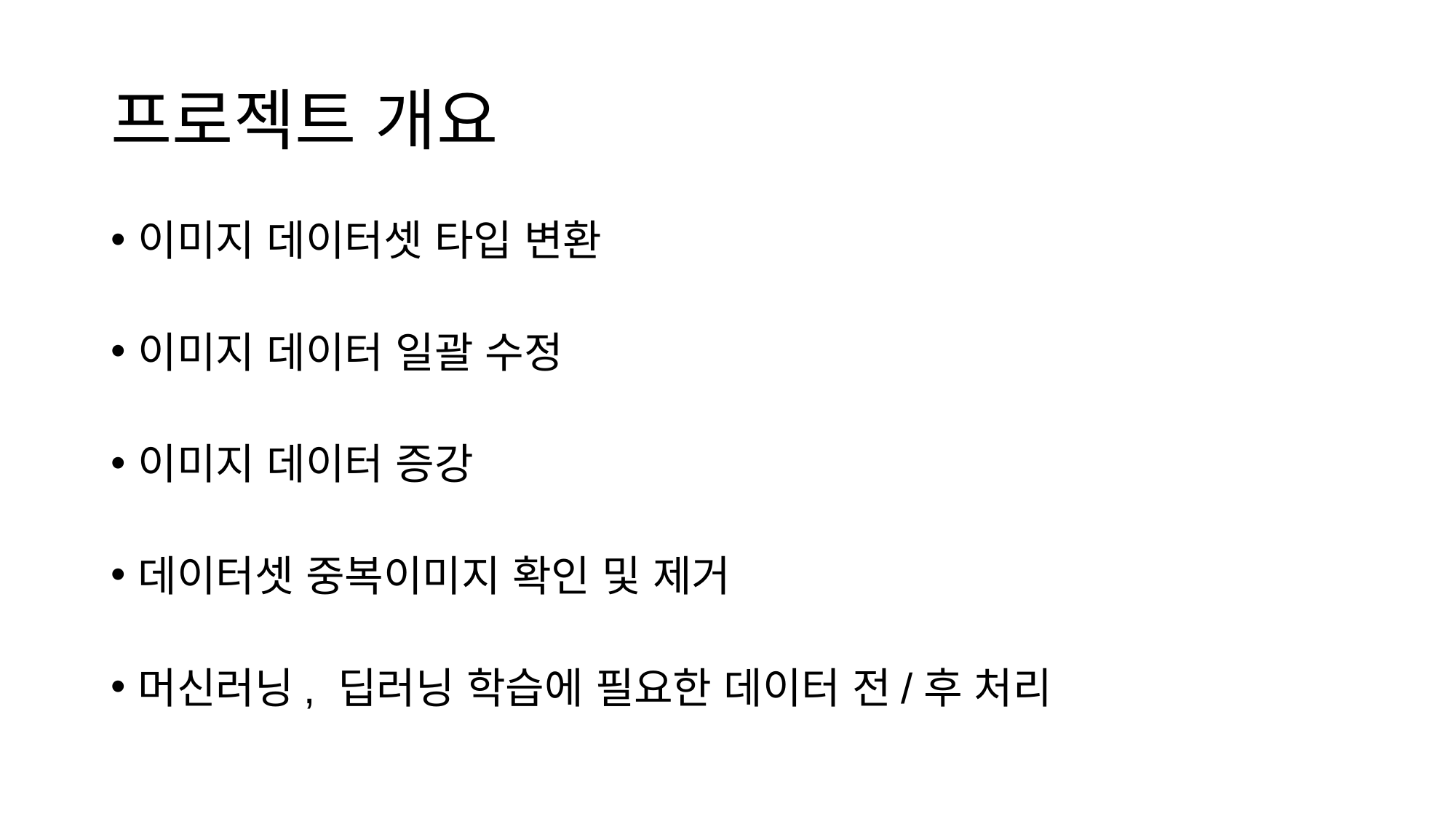

# 프로젝트 개요
이미지 데이터셋 타입 변환

이미지 데이터 일괄 수정

이미지 데이터 증강

데이터셋 중복이미지 확인 및 제거

머신러닝, 딥러닝 학습에 필요한 데이터 전/후 처리